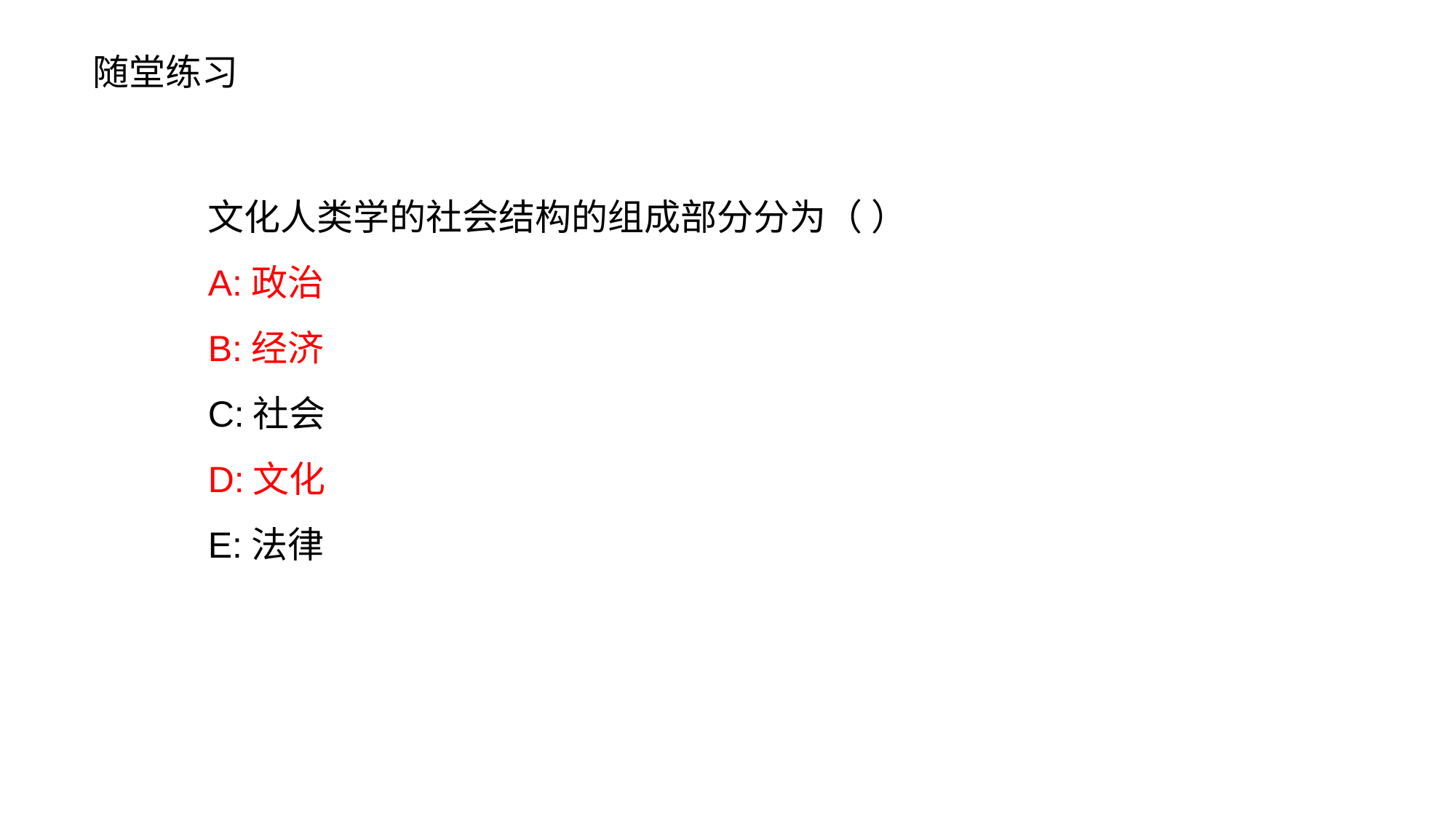

随堂练习
文化人类学的社会结构的组成部分分为（ ）
A:政治
B:经济
C:社会
D:文化
E:法律